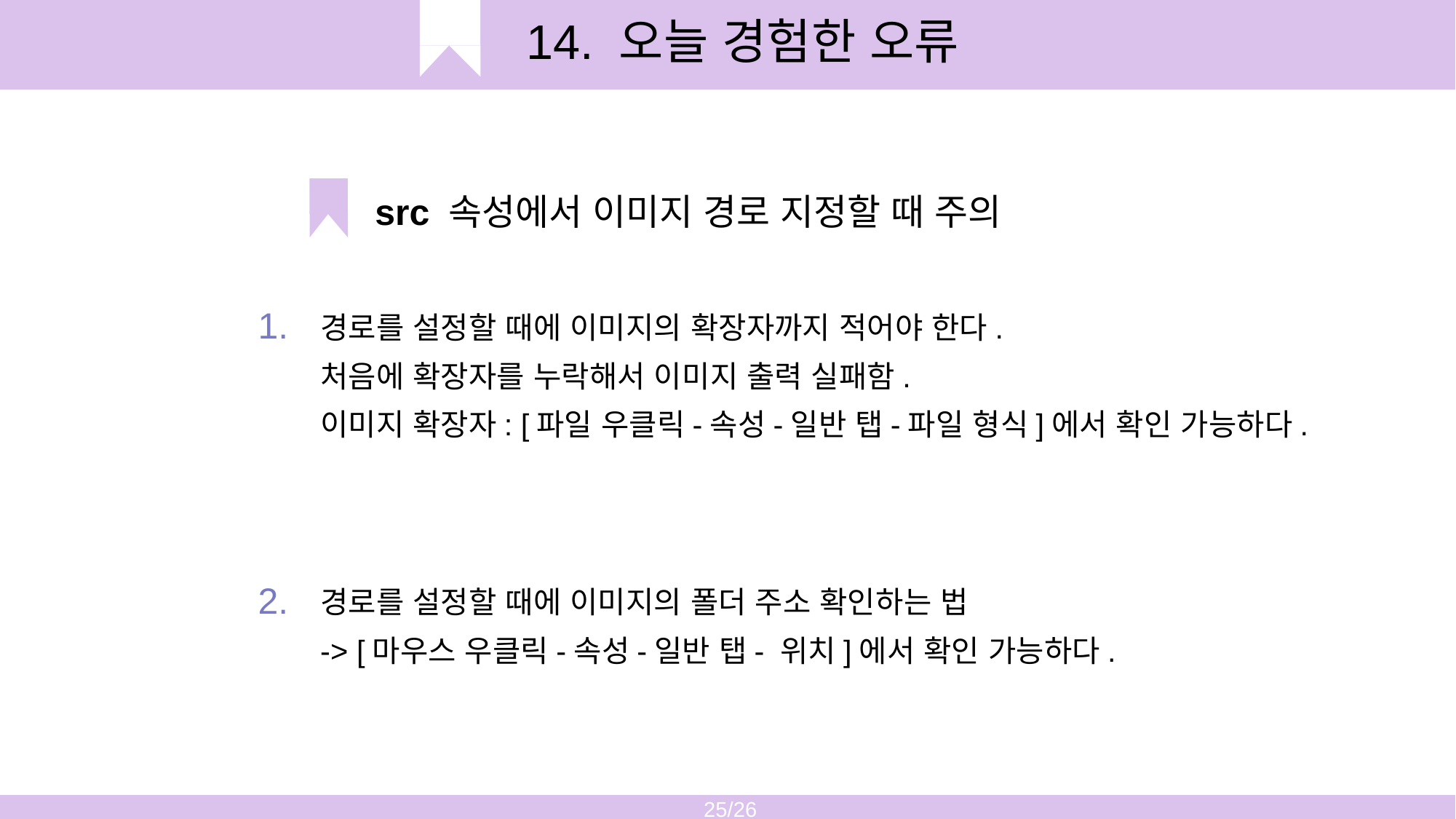

14. 오늘 경험한 오류
src 속성에서 이미지 경로 지정할 때 주의

1.
경로를 설정할 때에 이미지의 확장자까지 적어야 한다.
처음에 확장자를 누락해서 이미지 출력 실패함.
이미지 확장자: [파일 우클릭-속성-일반 탭-파일 형식]에서 확인 가능하다.
2.
경로를 설정할 때에 이미지의 폴더 주소 확인하는 법
-> [마우스 우클릭-속성-일반 탭- 위치]에서 확인 가능하다.
25/26